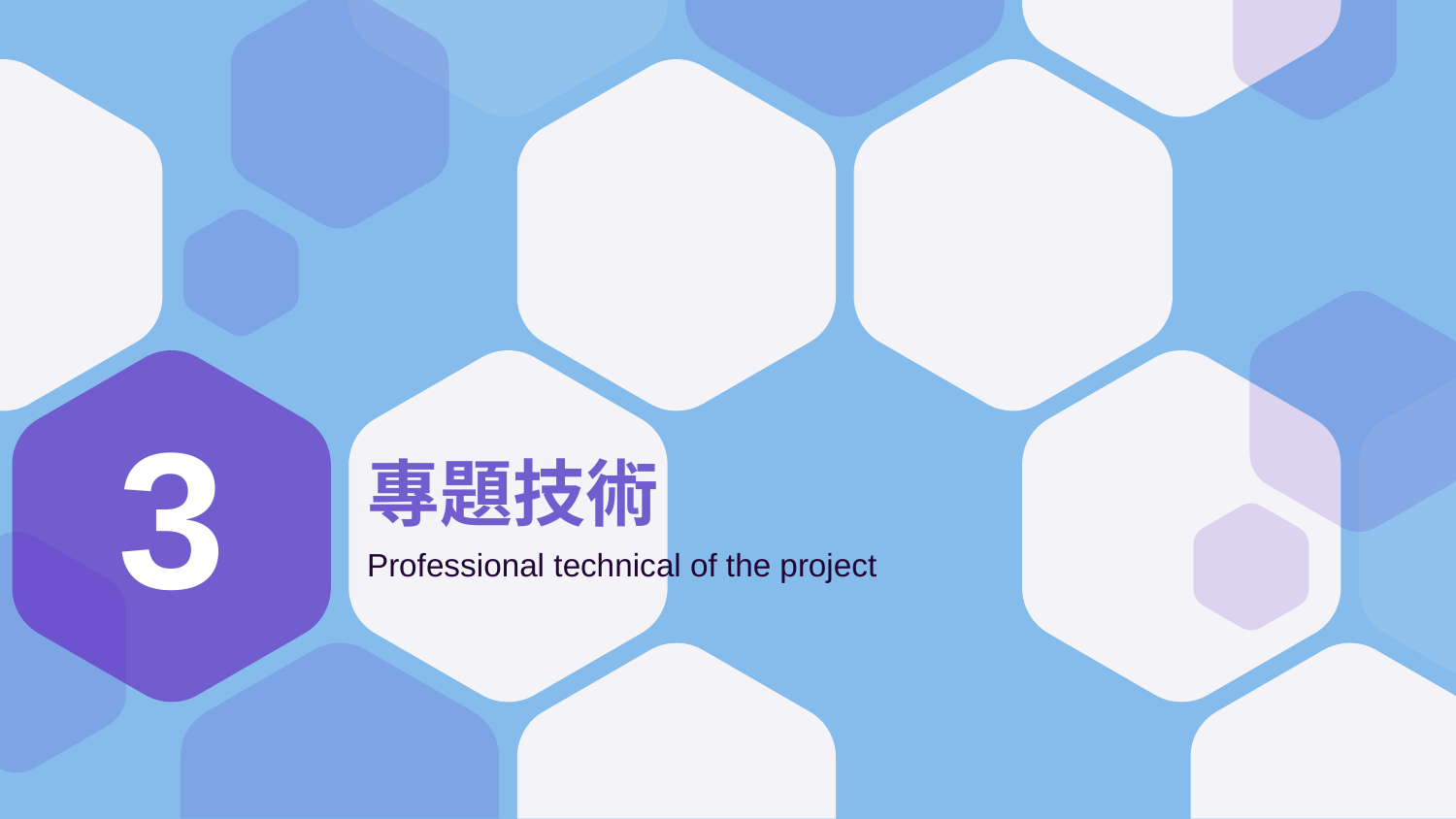

3
# 專題技術
Professional technical of the project